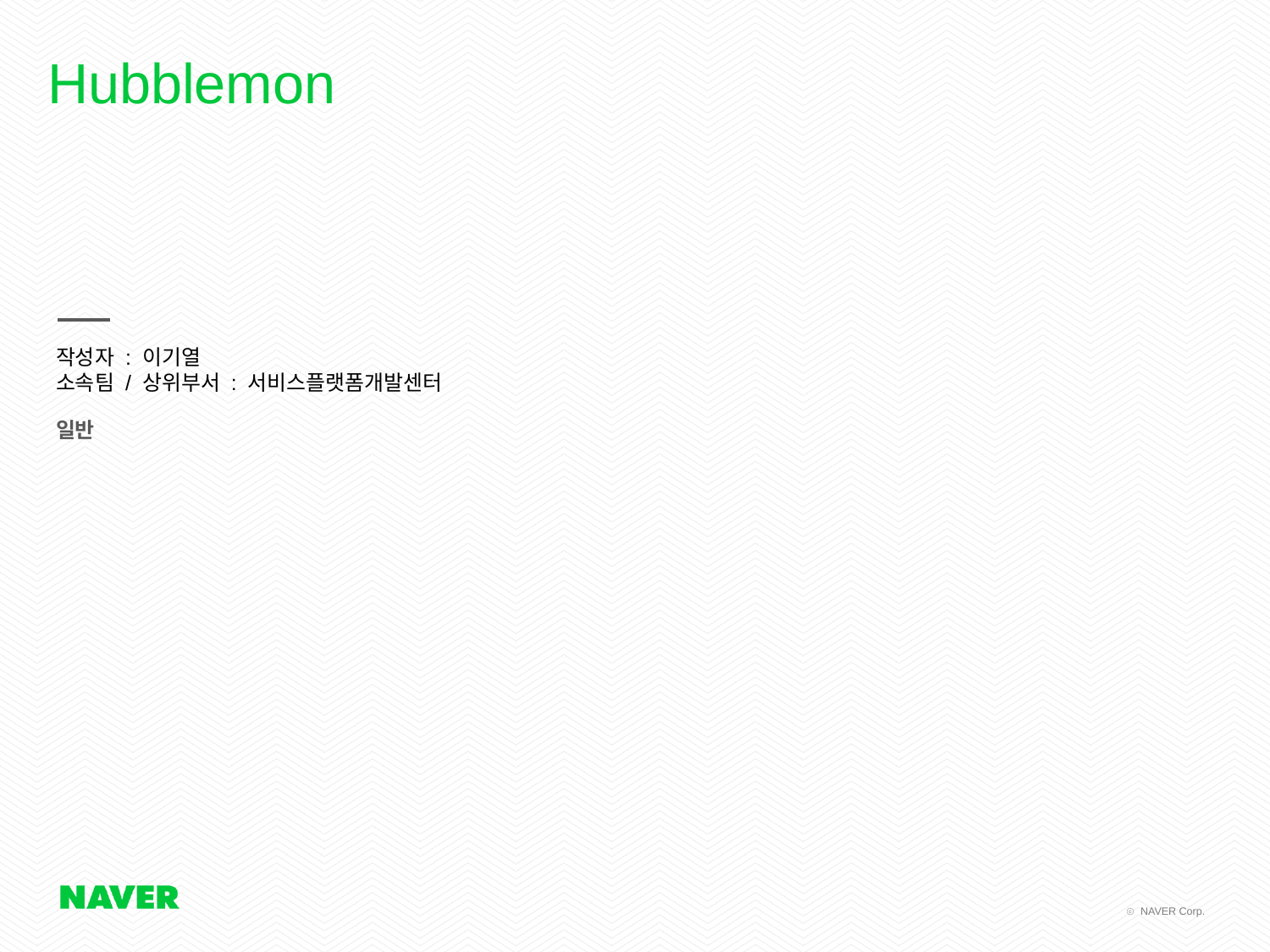

# Hubblemon
작성자 : 이기열
소속팀 / 상위부서 : 서비스플랫폼개발센터